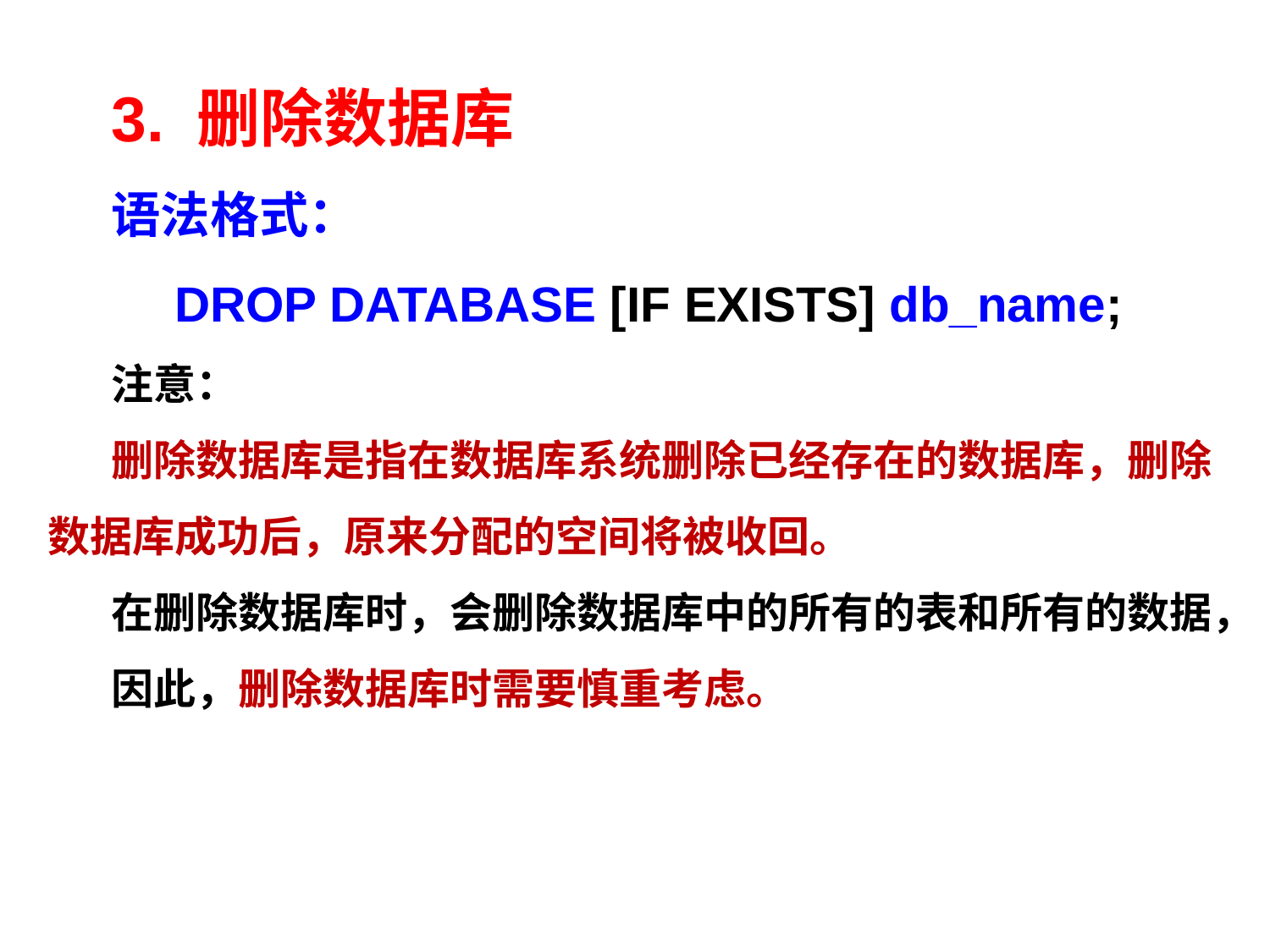

3. 删除数据库
语法格式：
	DROP DATABASE [IF EXISTS] db_name;
注意：
删除数据库是指在数据库系统删除已经存在的数据库，删除数据库成功后，原来分配的空间将被收回。
在删除数据库时，会删除数据库中的所有的表和所有的数据，
因此，删除数据库时需要慎重考虑。